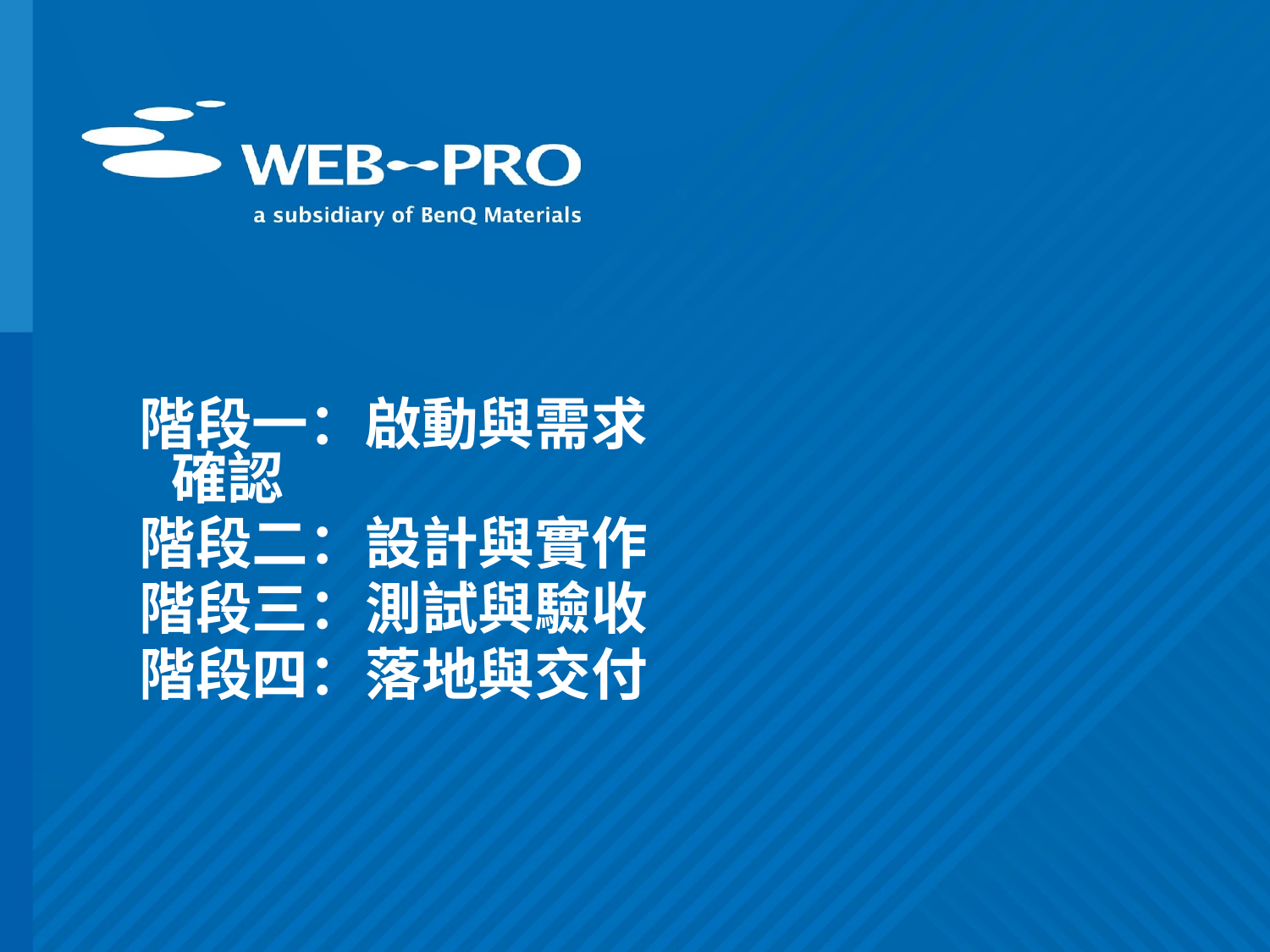

階段一：啟動與需求確認
階段二：設計與實作
階段三：測試與驗收
階段四：落地與交付